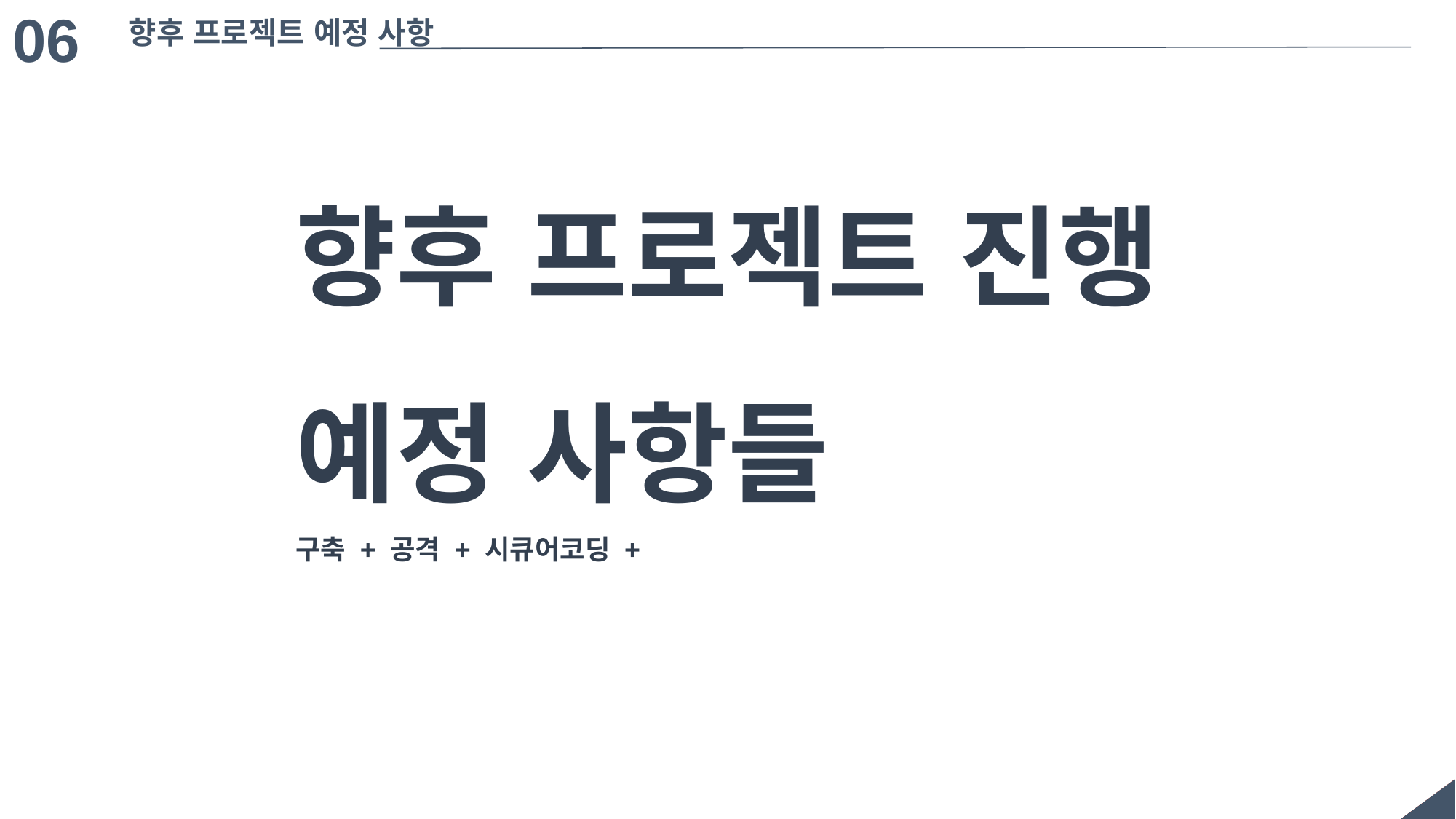

06
향후 프로젝트 예정 사항
향후 프로젝트 진행 예정 사항들
구축 + 공격 + 시큐어코딩 +